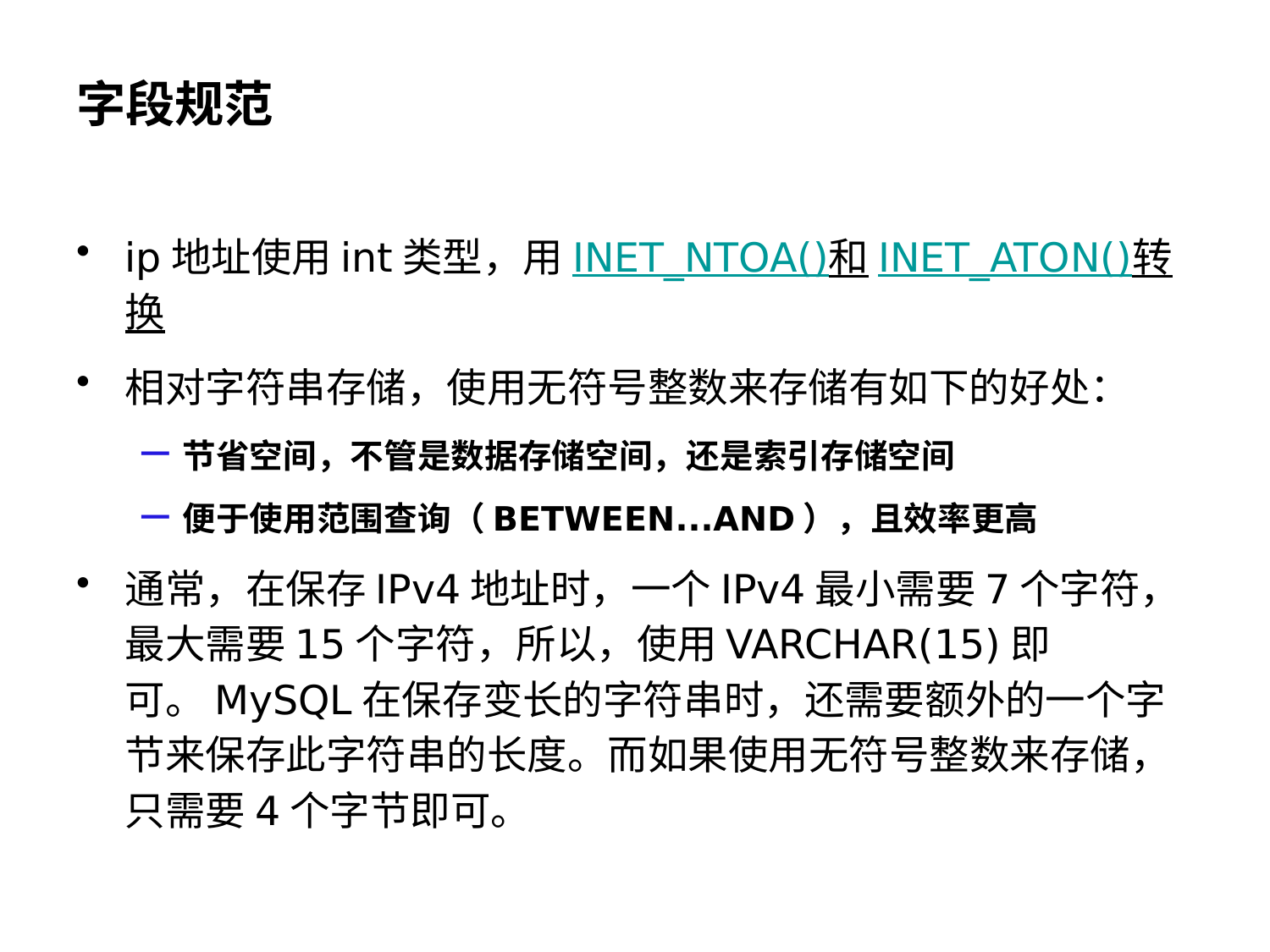

# 字段规范
ip地址使用int类型，用INET_NTOA()和INET_ATON()转换
相对字符串存储，使用无符号整数来存储有如下的好处：
节省空间，不管是数据存储空间，还是索引存储空间
便于使用范围查询（BETWEEN...AND），且效率更高
通常，在保存IPv4地址时，一个IPv4最小需要7个字符，最大需要15个字符，所以，使用VARCHAR(15)即可。MySQL在保存变长的字符串时，还需要额外的一个字节来保存此字符串的长度。而如果使用无符号整数来存储，只需要4个字节即可。